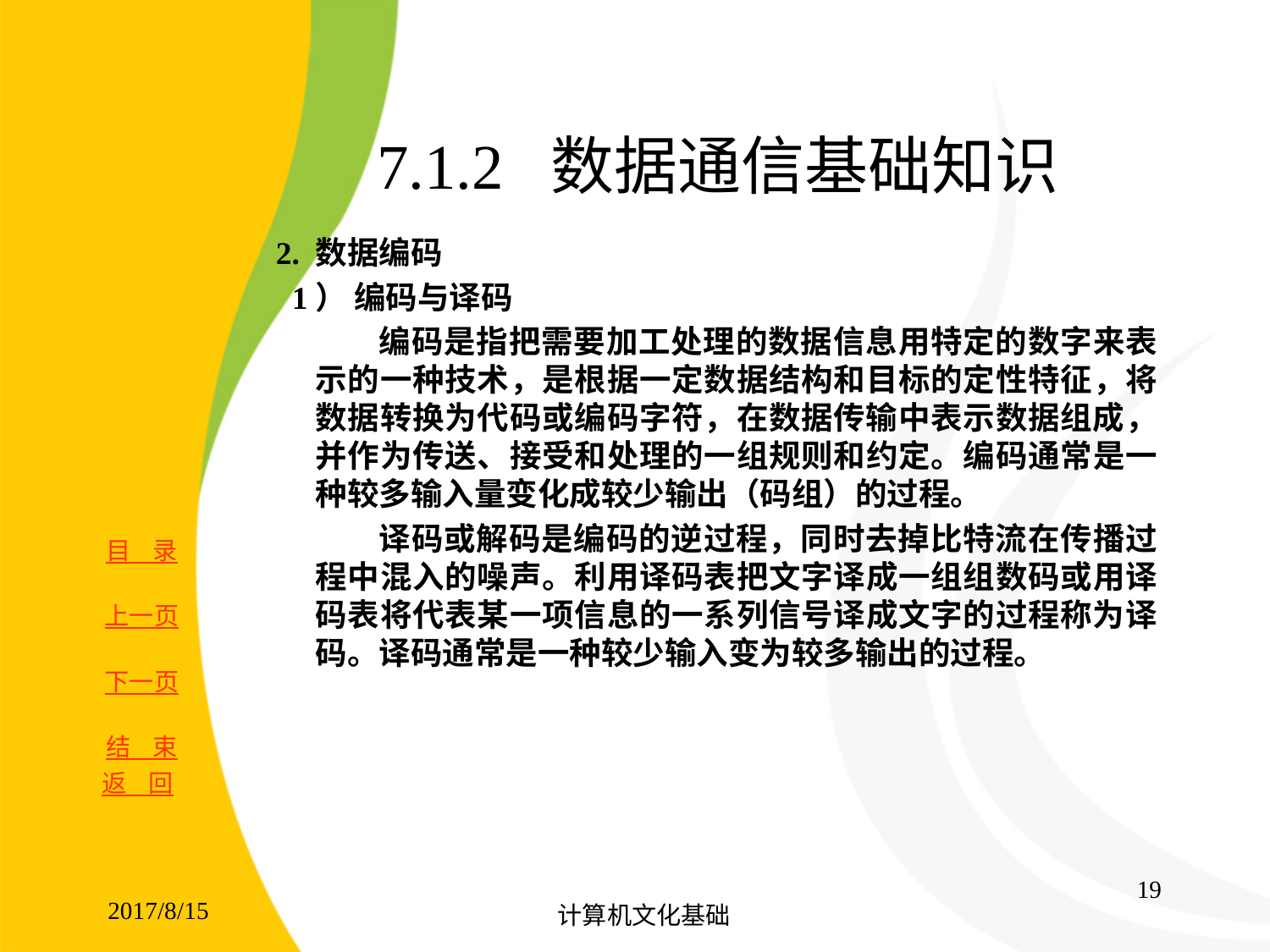

# 7.1.2  数据通信基础知识
 2. 数据编码
   1） 编码与译码
             编码是指把需要加工处理的数据信息用特定的数字来表示的一种技术，是根据一定数据结构和目标的定性特征，将数据转换为代码或编码字符，在数据传输中表示数据组成，并作为传送、接受和处理的一组规则和约定。编码通常是一种较多输入量变化成较少输出（码组）的过程。
             译码或解码是编码的逆过程，同时去掉比特流在传播过程中混入的噪声。利用译码表把文字译成一组组数码或用译码表将代表某一项信息的一系列信号译成文字的过程称为译码。译码通常是一种较少输入变为较多输出的过程。
返    回
19
2017/8/15